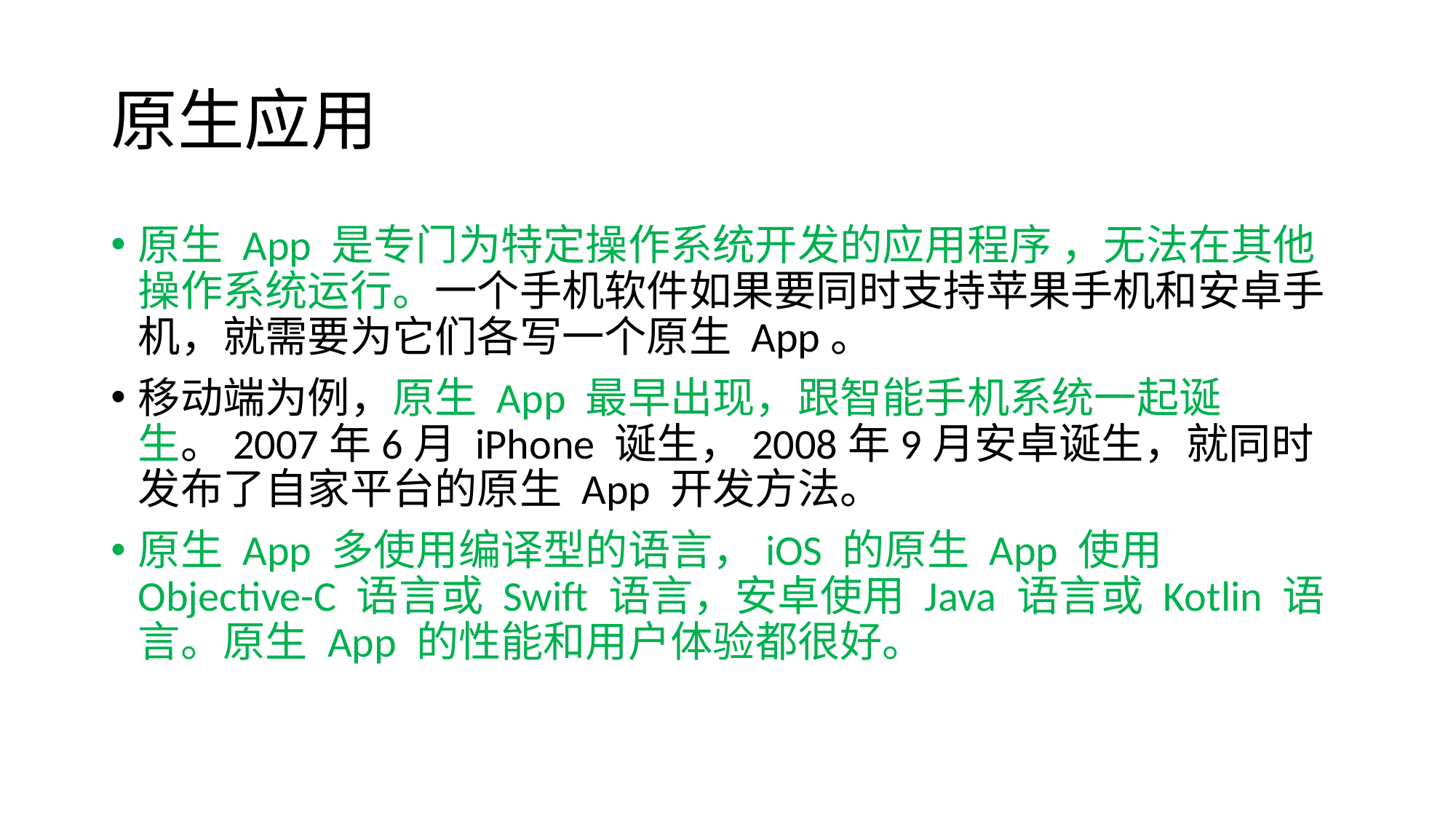

# 原生应用
原生 App 是专门为特定操作系统开发的应用程序 ，无法在其他操作系统运行。一个手机软件如果要同时支持苹果手机和安卓手机，就需要为它们各写一个原生 App。
移动端为例，原生 App 最早出现，跟智能手机系统一起诞生。2007年6月 iPhone 诞生，2008年9月安卓诞生，就同时发布了自家平台的原生 App 开发方法。
原生 App 多使用编译型的语言，iOS 的原生 App 使用 Objective-C 语言或 Swift 语言，安卓使用 Java 语言或 Kotlin 语言。原生 App 的性能和用户体验都很好。